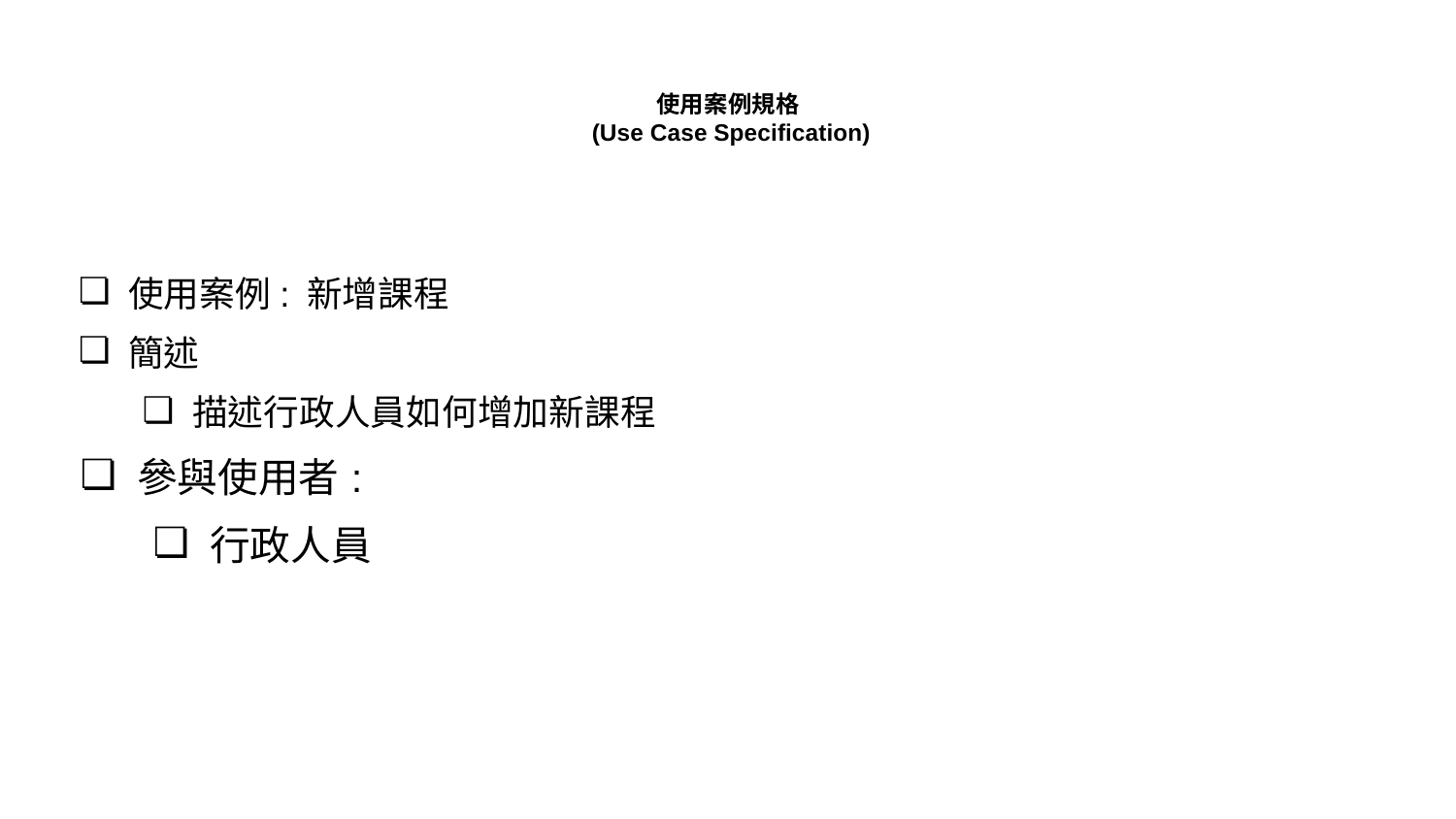

# 使用案例規格
 (Use Case Specification)
使用案例: 新增課程
簡述
描述行政人員如何增加新課程
參與使用者:
行政人員